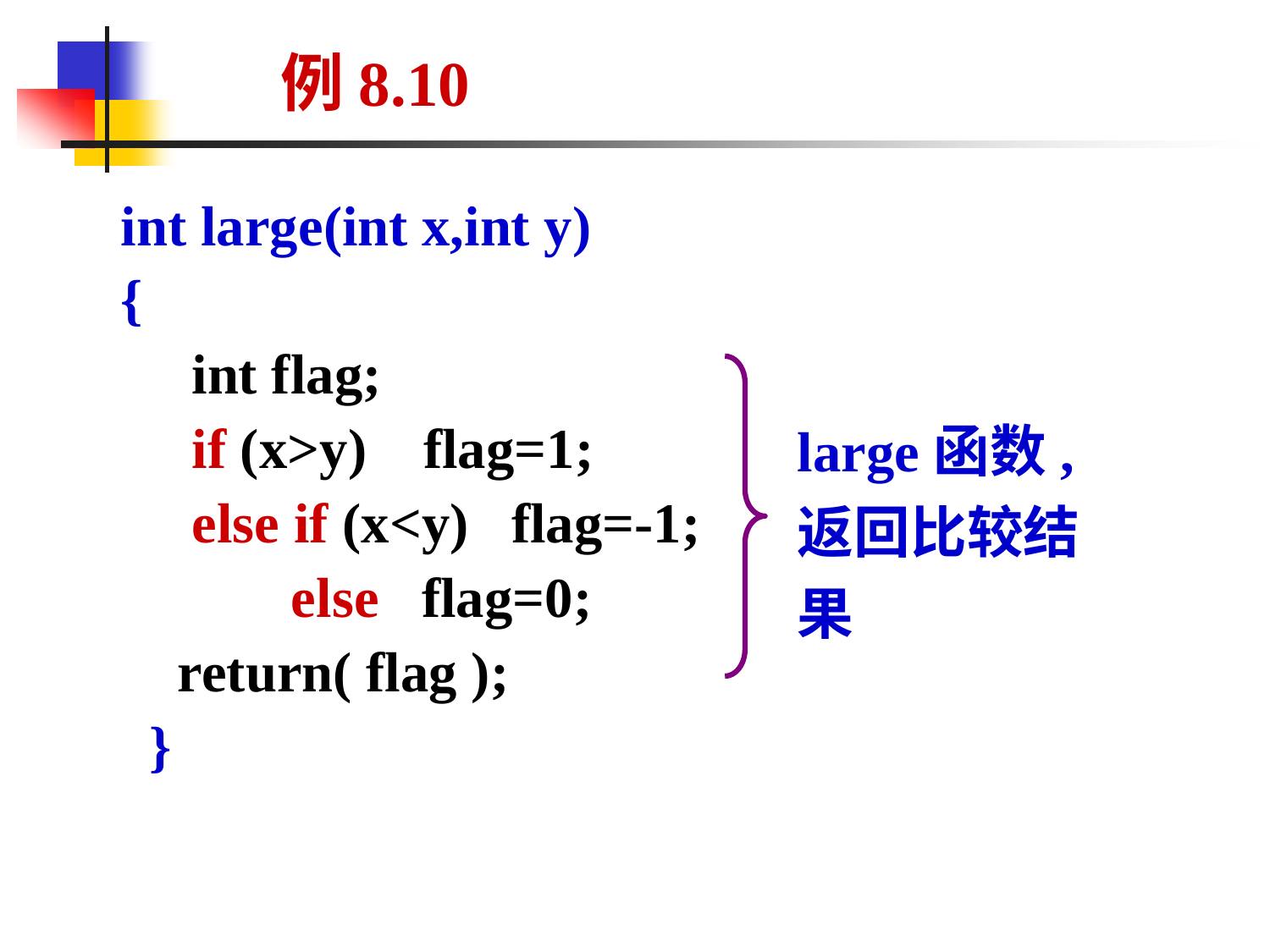

例8.10
int large(int x,int y)
{
     int flag;
     if (x>y)    flag=1;
     else if (x<y)   flag=-1;
            else   flag=0;
    return( flag );
  }

large函数, 返回比较结果